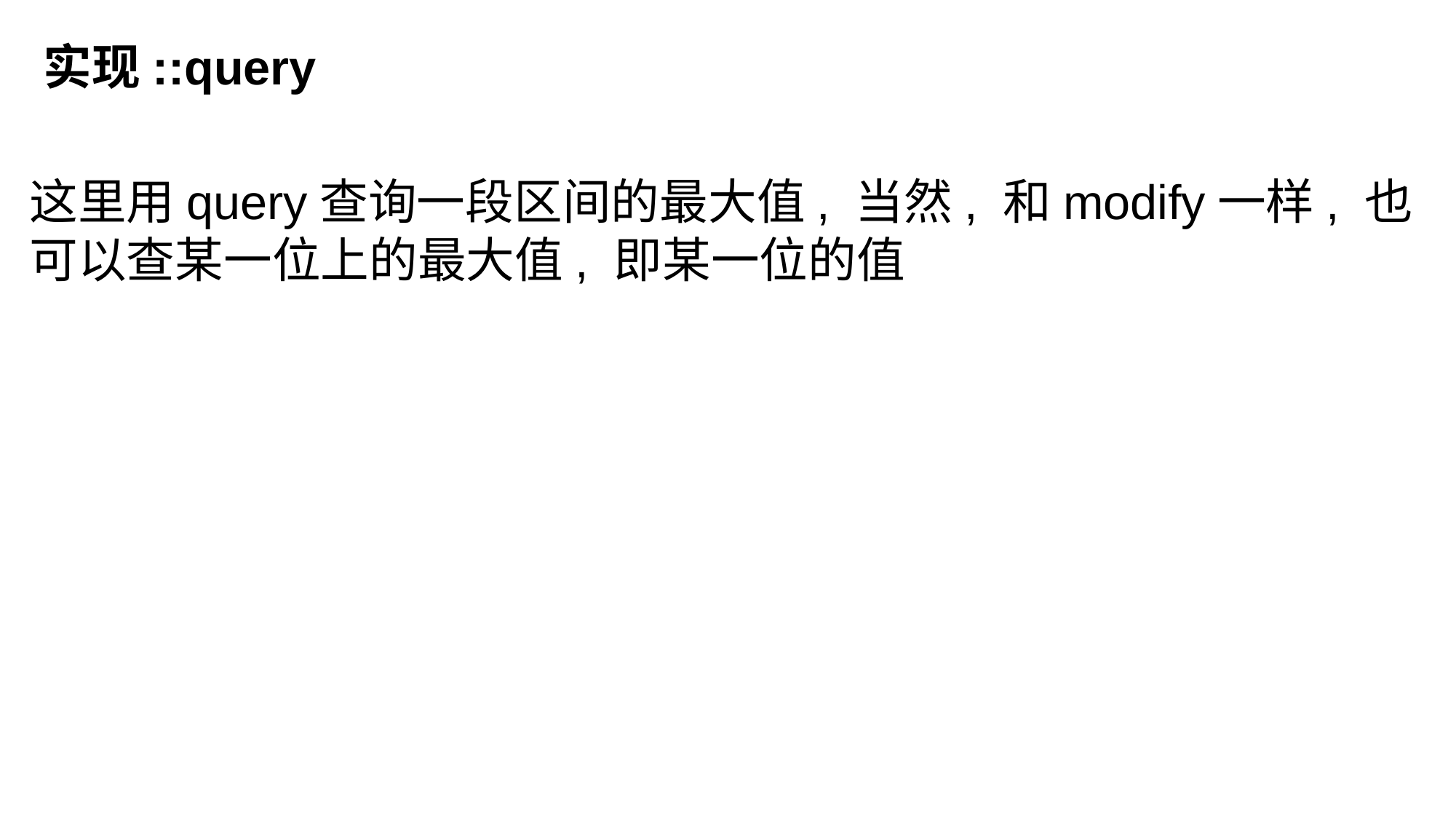

实现::query
这里用query查询一段区间的最大值, 当然, 和modify一样, 也可以查某一位上的最大值, 即某一位的值